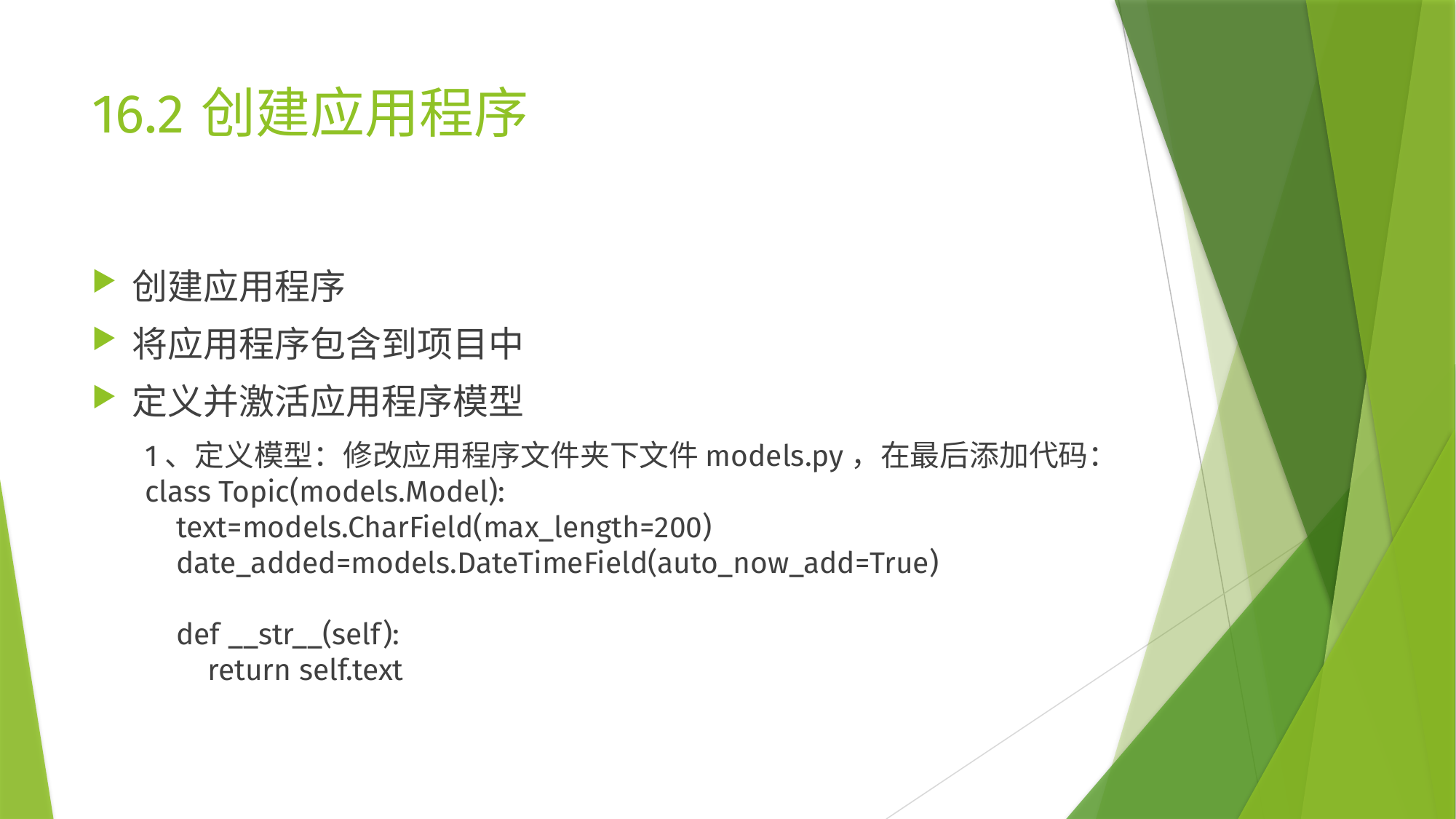

# 16.2	创建应用程序
创建应用程序
将应用程序包含到项目中
定义并激活应用程序模型
1、定义模型：修改应用程序文件夹下文件models.py，在最后添加代码：
class Topic(models.Model):
    text=models.CharField(max_length=200)
    date_added=models.DateTimeField(auto_now_add=True)

    def __str__(self):
        return self.text